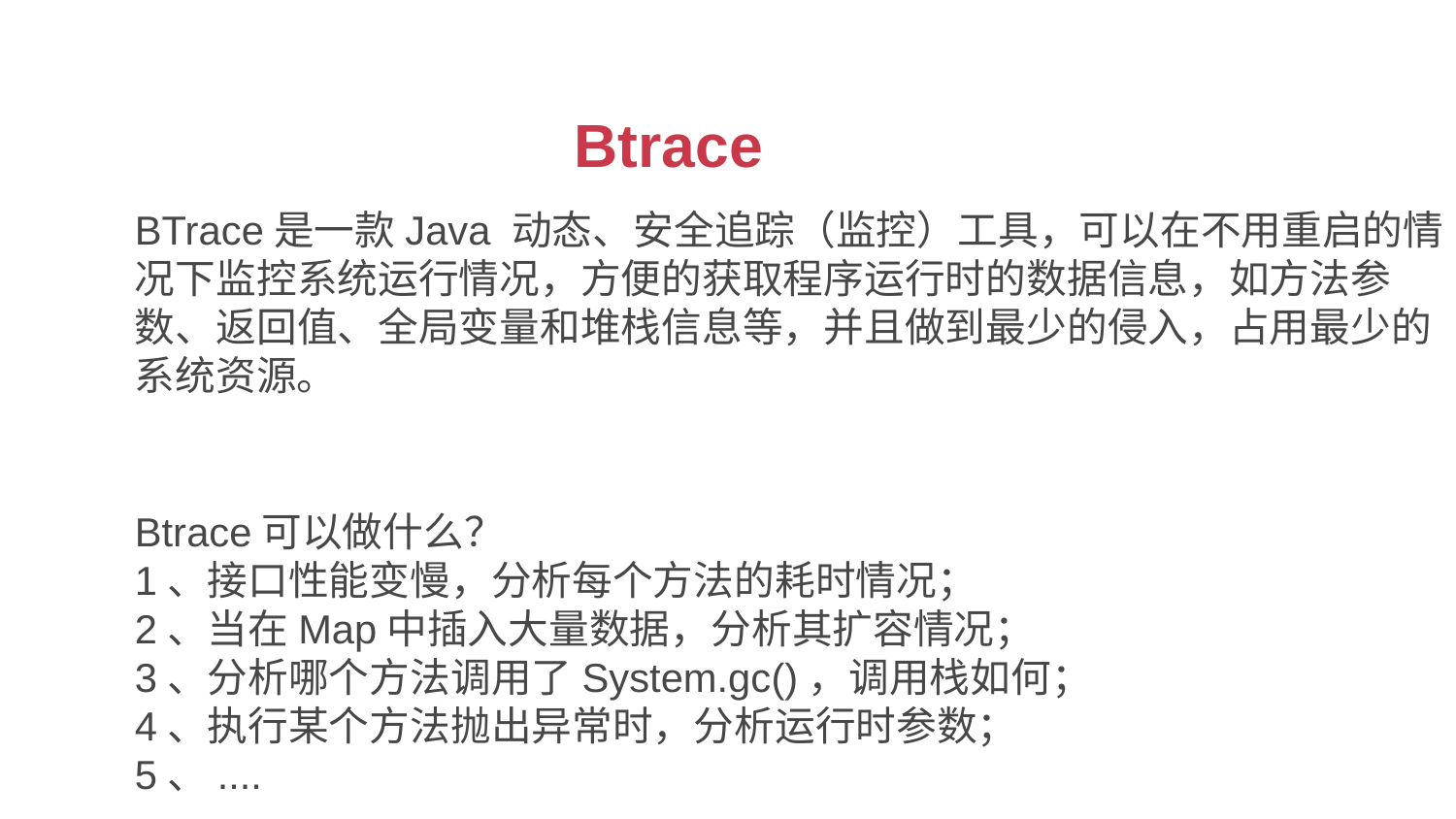

Btrace
BTrace是一款Java 动态、安全追踪（监控）工具，可以在不用重启的情况下监控系统运行情况，方便的获取程序运行时的数据信息，如方法参数、返回值、全局变量和堆栈信息等，并且做到最少的侵入，占用最少的系统资源。
Btrace可以做什么？
1、接口性能变慢，分析每个方法的耗时情况；
2、当在Map中插入大量数据，分析其扩容情况；
3、分析哪个方法调用了System.gc()，调用栈如何；
4、执行某个方法抛出异常时，分析运行时参数；
5、....